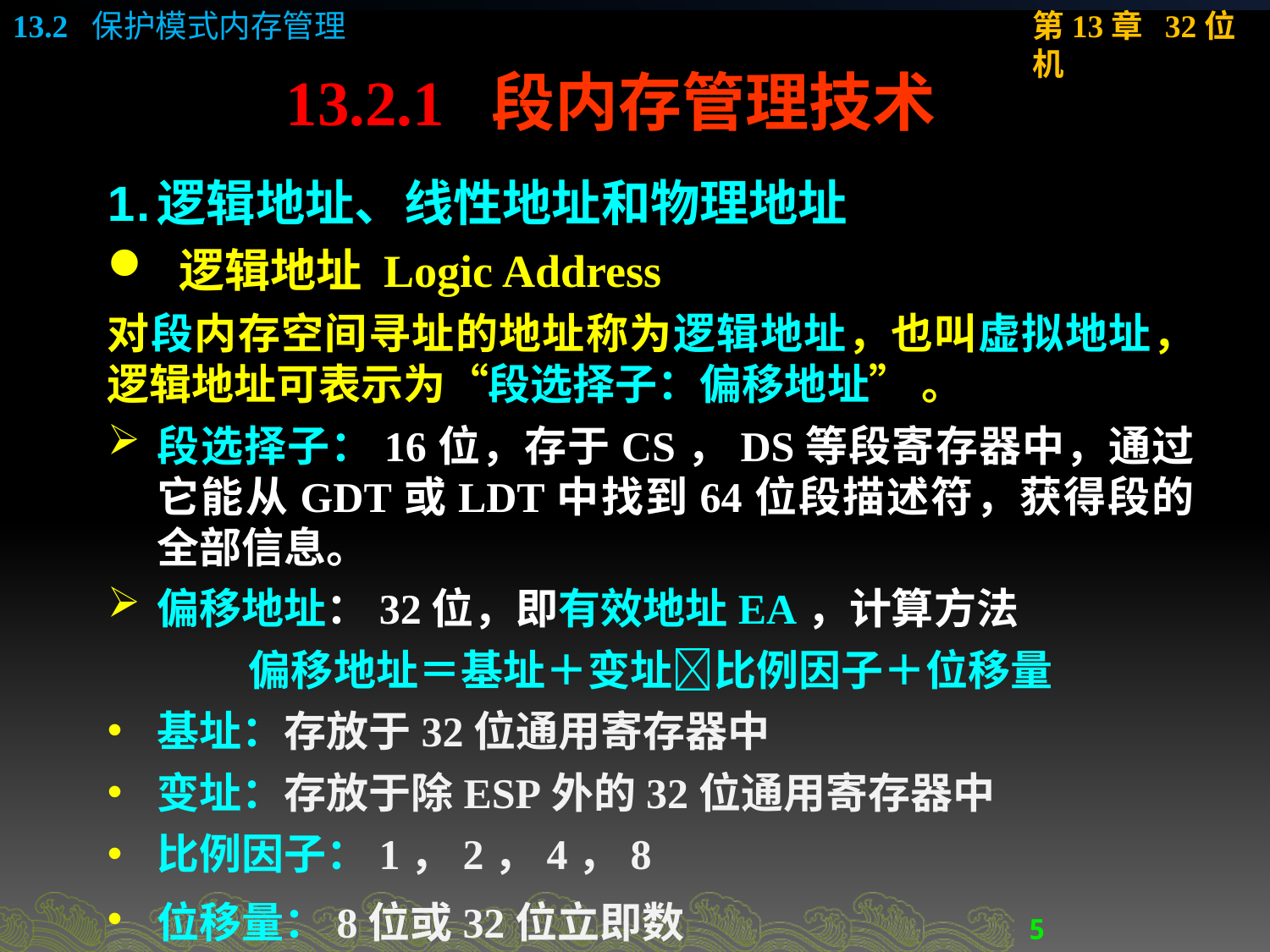

13.2.1  段内存管理技术

逻辑地址、线性地址和物理地址
 逻辑地址 Logic Address
对段内存空间寻址的地址称为逻辑地址，也叫虚拟地址，逻辑地址可表示为“段选择子：偏移地址” 。
段选择子：16位，存于CS，DS等段寄存器中，通过它能从GDT或LDT中找到64位段描述符，获得段的全部信息。
偏移地址：32位，即有效地址EA，计算方法
偏移地址＝基址＋变址×比例因子＋位移量
基址：存放于32位通用寄存器中
变址：存放于除ESP外的32位通用寄存器中
比例因子：1，2，4，8
位移量：8位或32位立即数